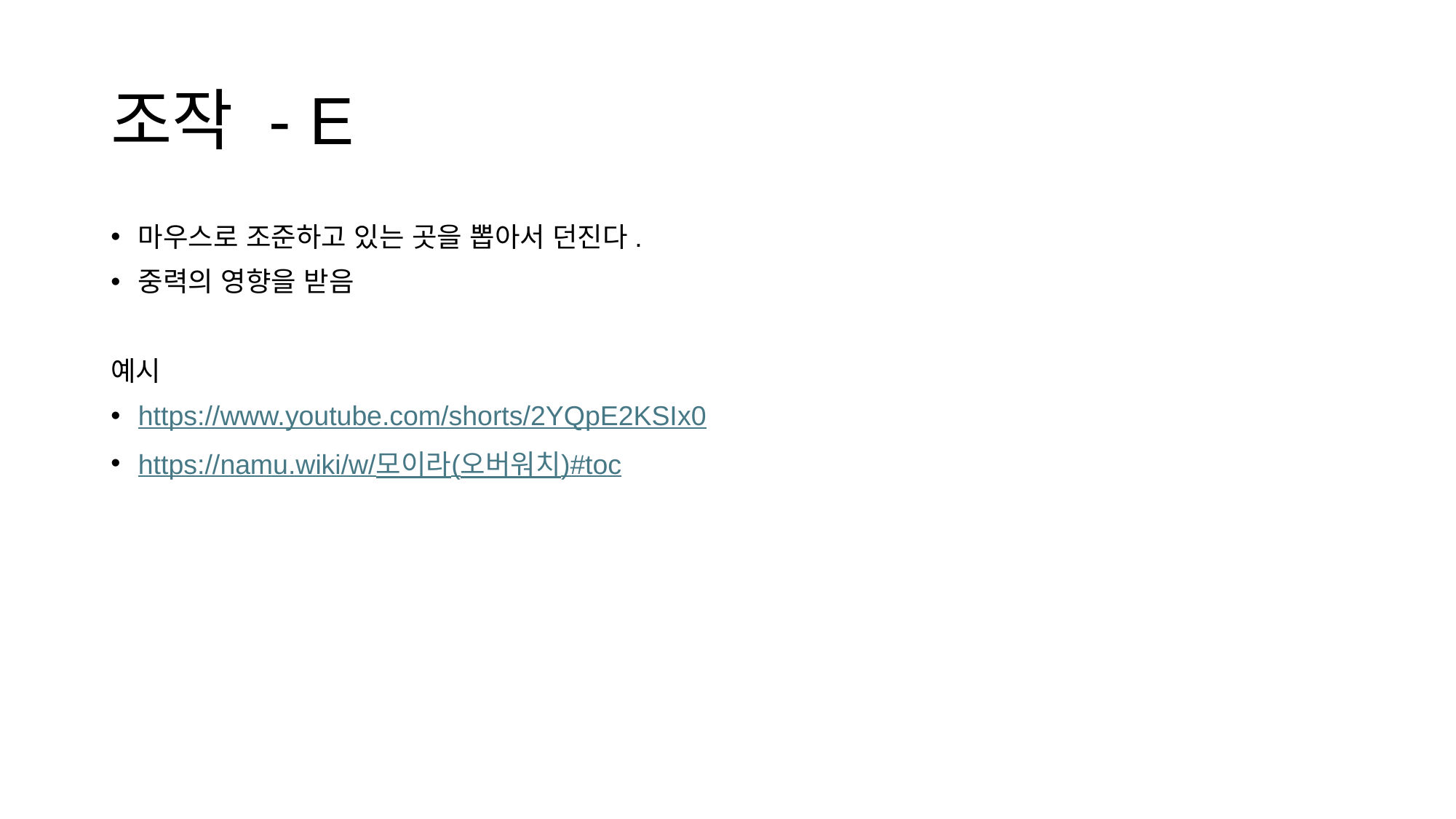

# 조작 - E
마우스로 조준하고 있는 곳을 뽑아서 던진다.
중력의 영향을 받음

예시
https://www.youtube.com/shorts/2YQpE2KSIx0
https://namu.wiki/w/모이라(오버워치)#toc